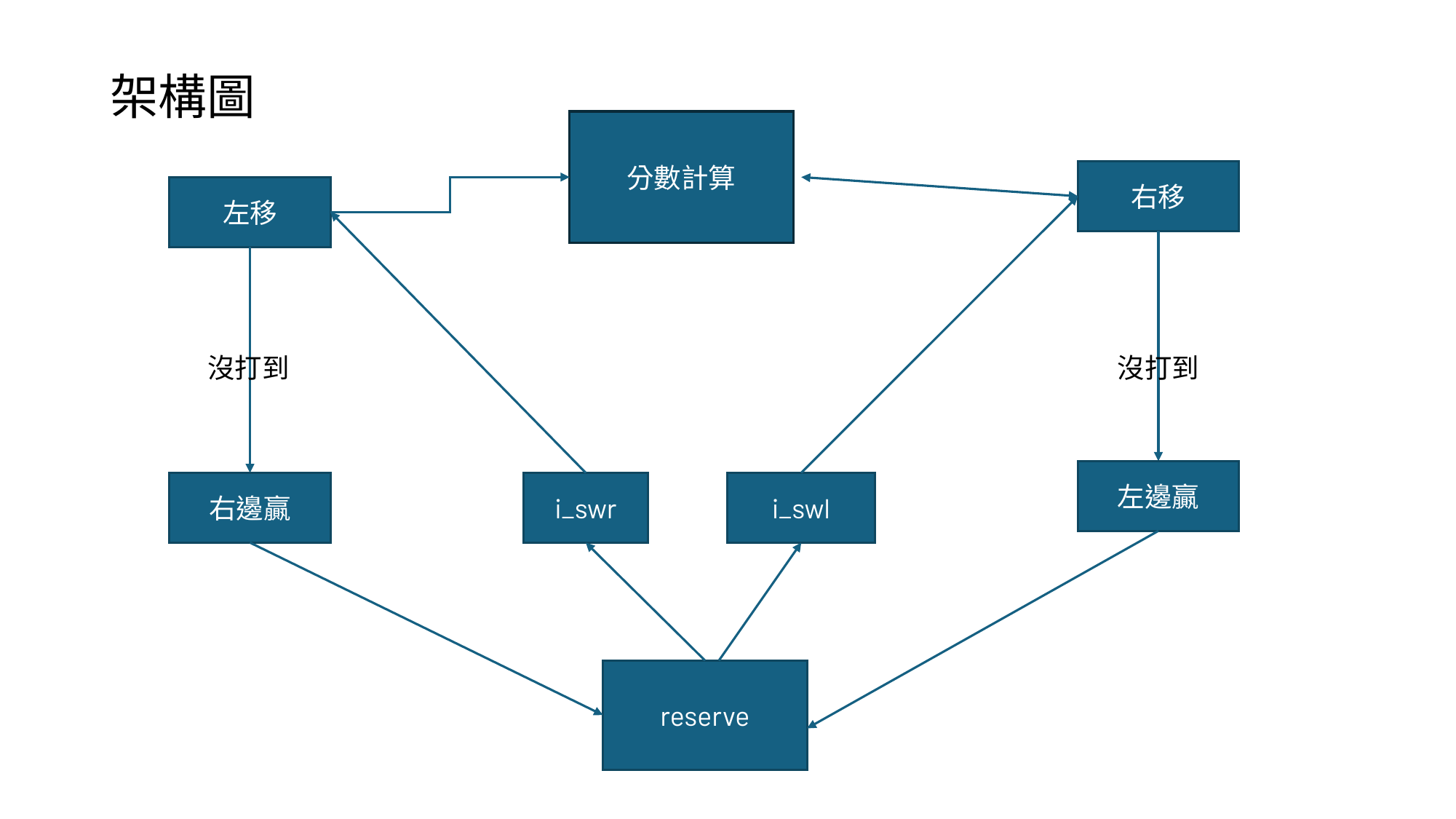

架構圖
分數計算
右移
左移
沒打到
沒打到
左邊贏
右邊贏
i_swr
i_swl
reserve